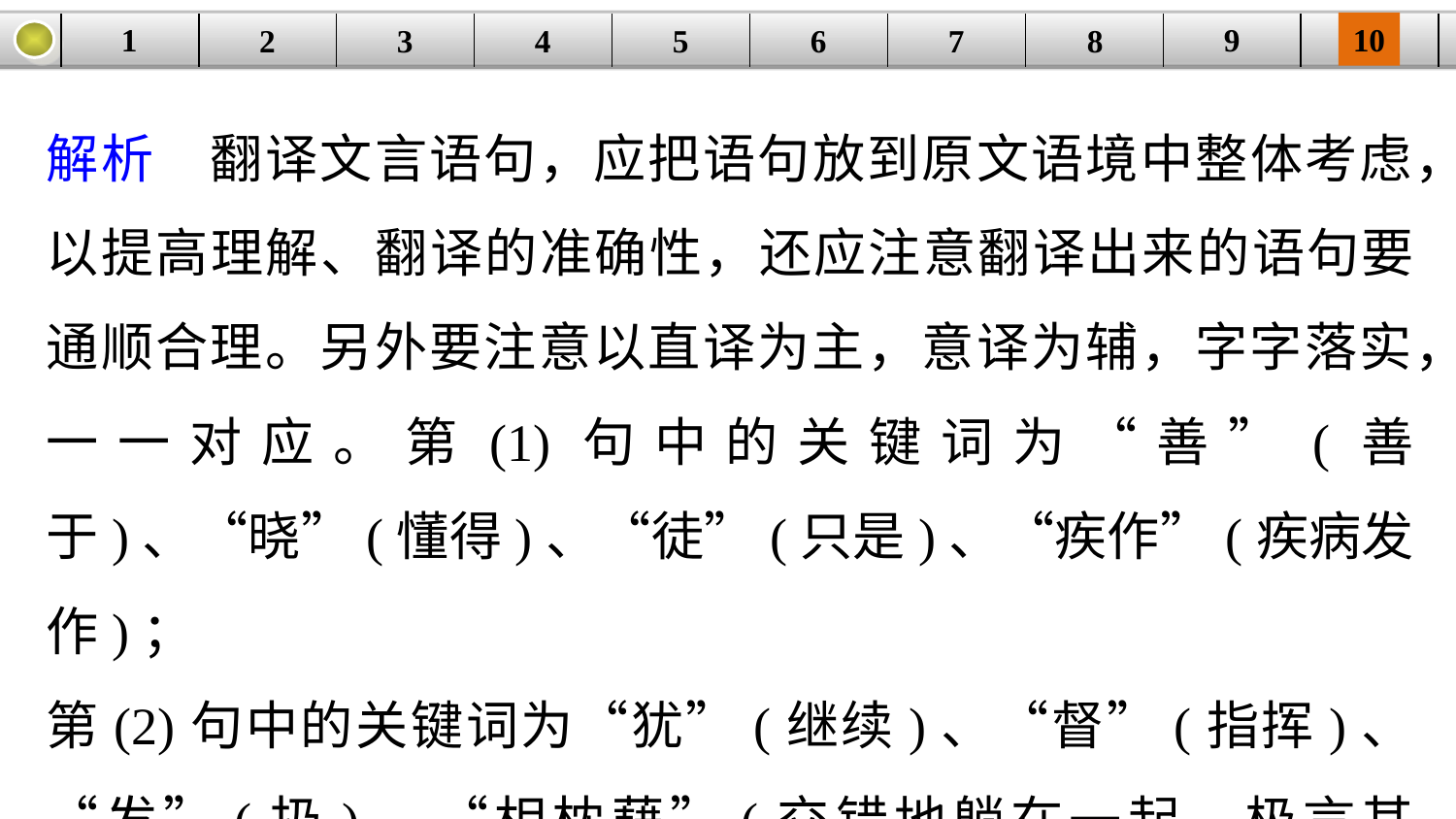

9
10
1
3
4
5
6
8
2
|  |  |  |  |  |  |  |  |  |  |
| --- | --- | --- | --- | --- | --- | --- | --- | --- | --- |
7

解析　翻译文言语句，应把语句放到原文语境中整体考虑，以提高理解、翻译的准确性，还应注意翻译出来的语句要通顺合理。另外要注意以直译为主，意译为辅，字字落实，一一对应。第(1)句中的关键词为“善”(善于)、“晓”(懂得)、“徒”(只是)、“疾作”(疾病发作)；
第(2)句中的关键词为“犹”(继续)、“督”(指挥)、“发”(扔)、“相枕藉”(交错地躺在一起，极言其多)。